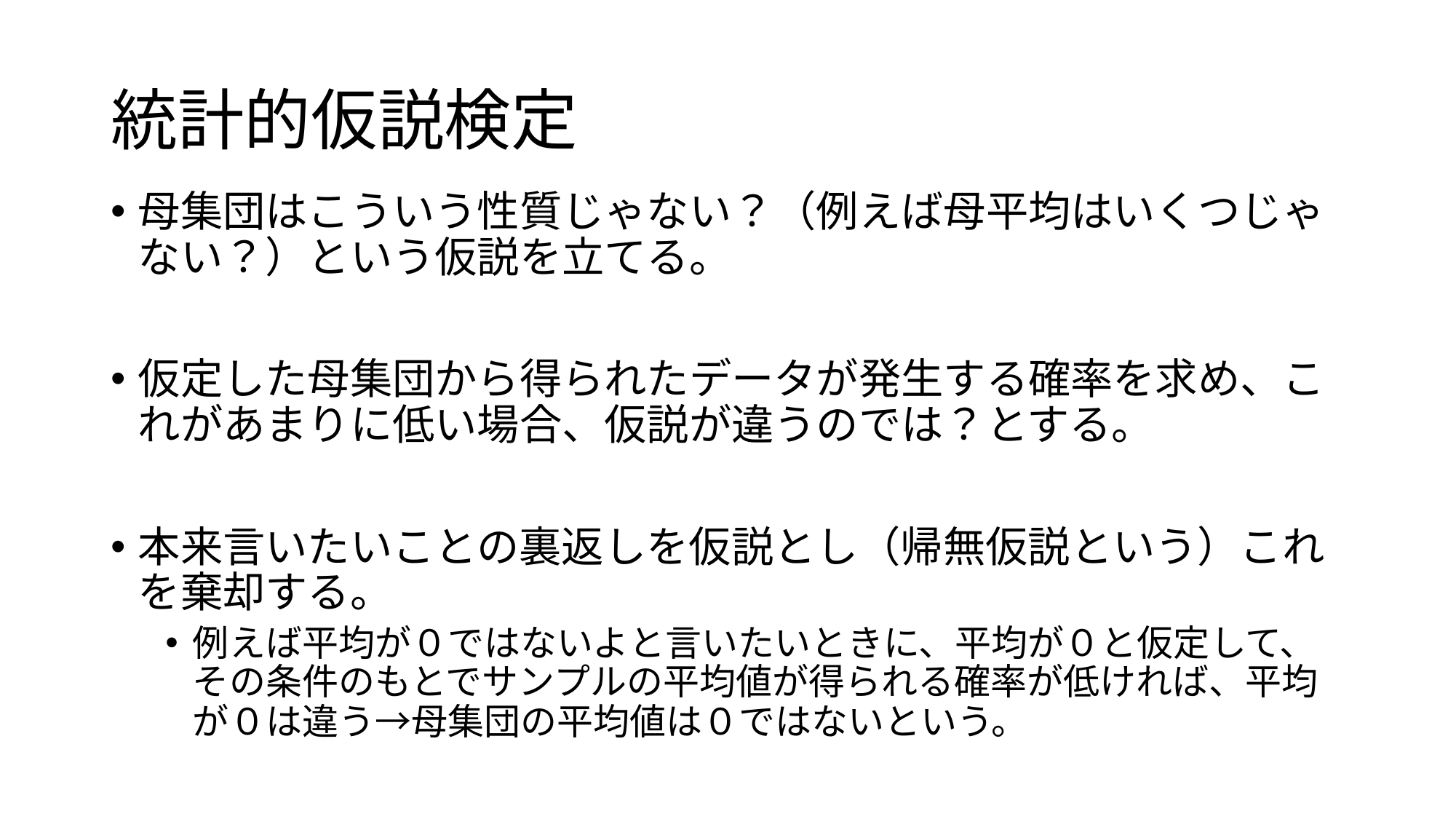

# 統計的仮説検定
母集団はこういう性質じゃない？（例えば母平均はいくつじゃない？）という仮説を立てる。

仮定した母集団から得られたデータが発生する確率を求め、これがあまりに低い場合、仮説が違うのでは？とする。

本来言いたいことの裏返しを仮説とし（帰無仮説という）これを棄却する。
例えば平均が０ではないよと言いたいときに、平均が０と仮定して、その条件のもとでサンプルの平均値が得られる確率が低ければ、平均が０は違う→母集団の平均値は０ではないという。